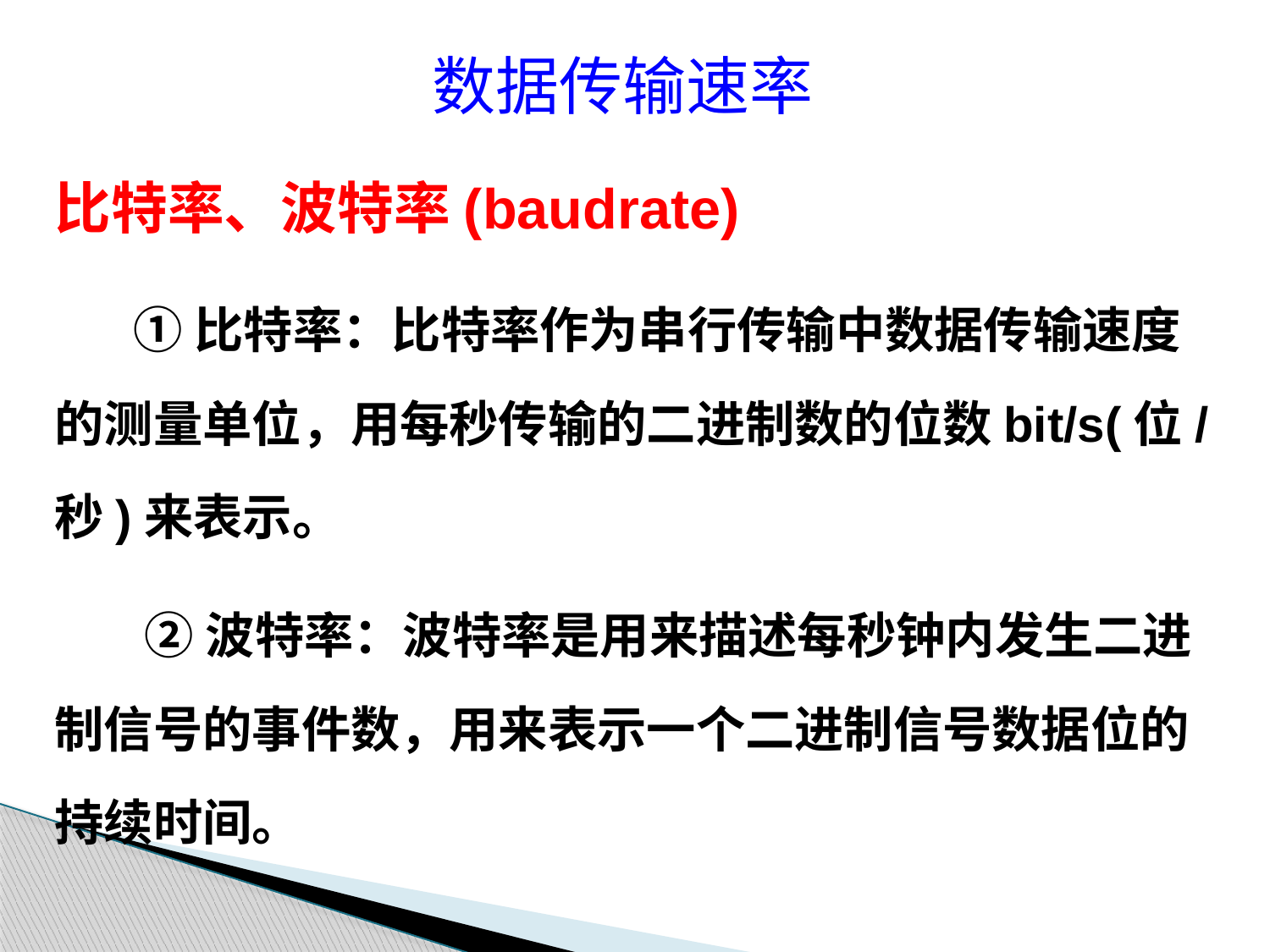

数据传输速率
比特率、波特率(baudrate)
       ①比特率：比特率作为串行传输中数据传输速度的测量单位，用每秒传输的二进制数的位数bit/s(位/秒)来表示。
        ②波特率：波特率是用来描述每秒钟内发生二进制信号的事件数，用来表示一个二进制信号数据位的持续时间。